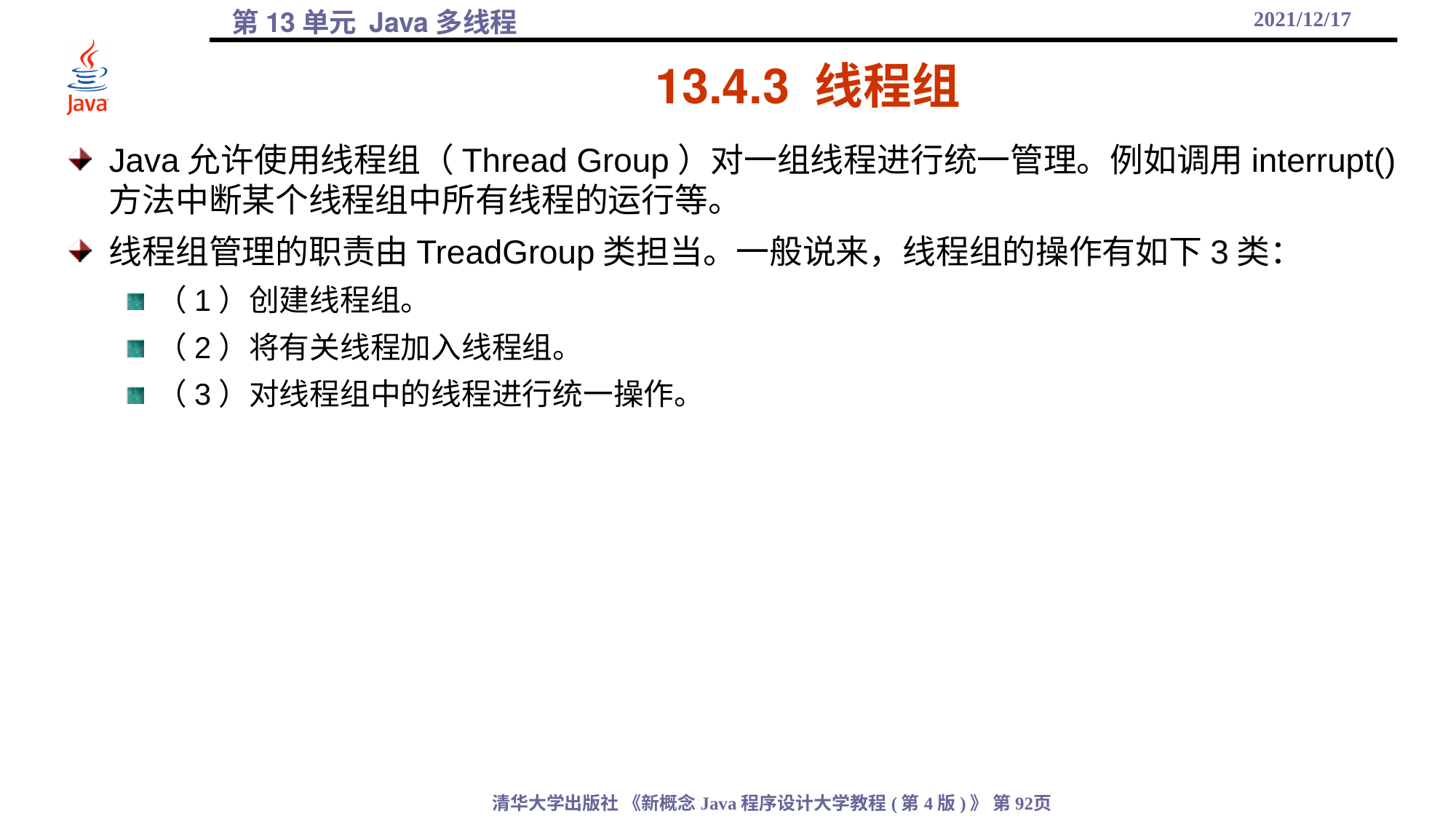

2021/12/17
# 13.4.3 线程组
Java允许使用线程组（Thread Group）对一组线程进行统一管理。例如调用interrupt()方法中断某个线程组中所有线程的运行等。
线程组管理的职责由TreadGroup类担当。一般说来，线程组的操作有如下3类：
（1）创建线程组。
（2）将有关线程加入线程组。
（3）对线程组中的线程进行统一操作。